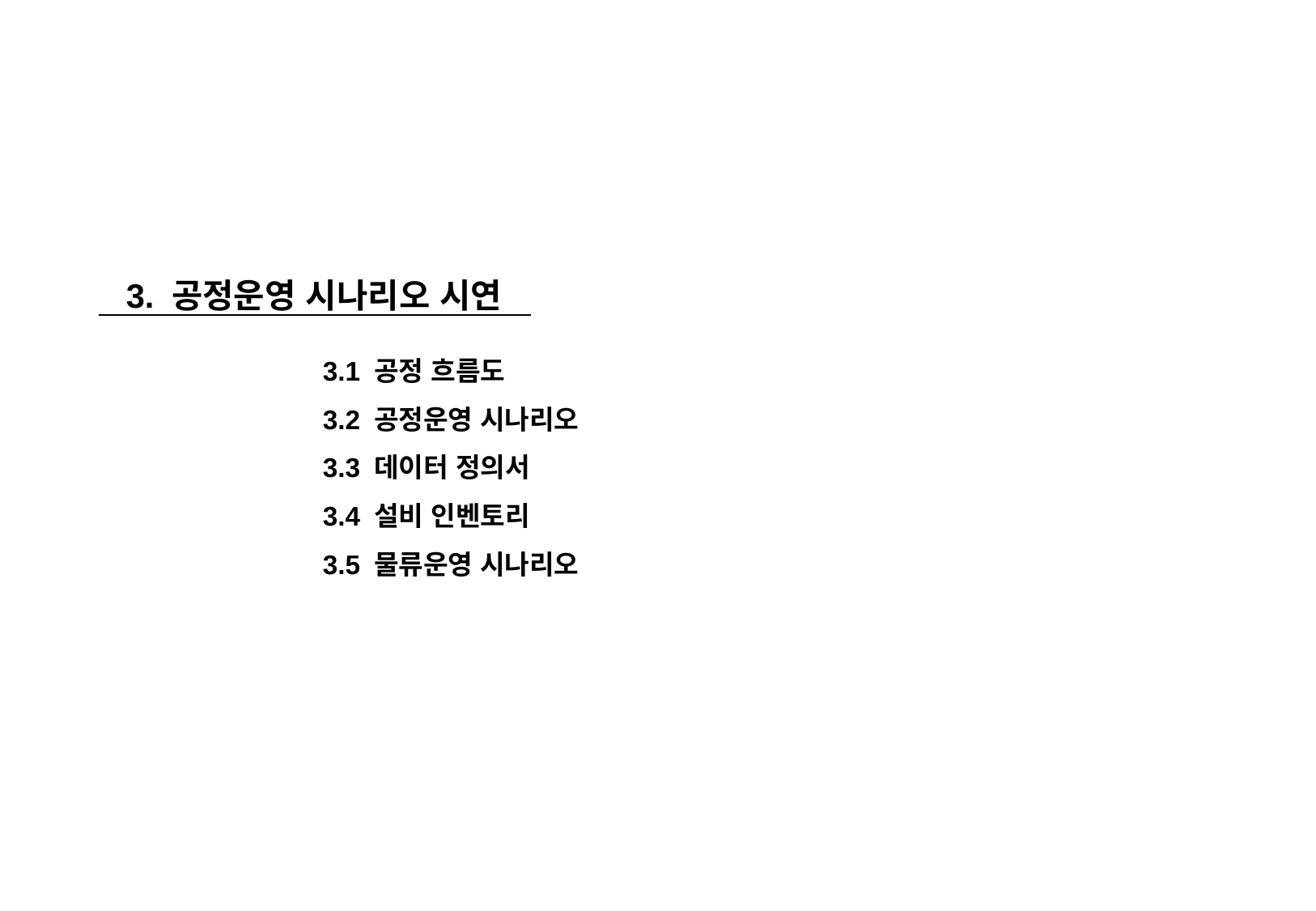

3. 공정운영 시나리오 시연
3.1 공정 흐름도
3.2 공정운영 시나리오
3.3 데이터 정의서
3.4 설비 인벤토리
3.5 물류운영 시나리오